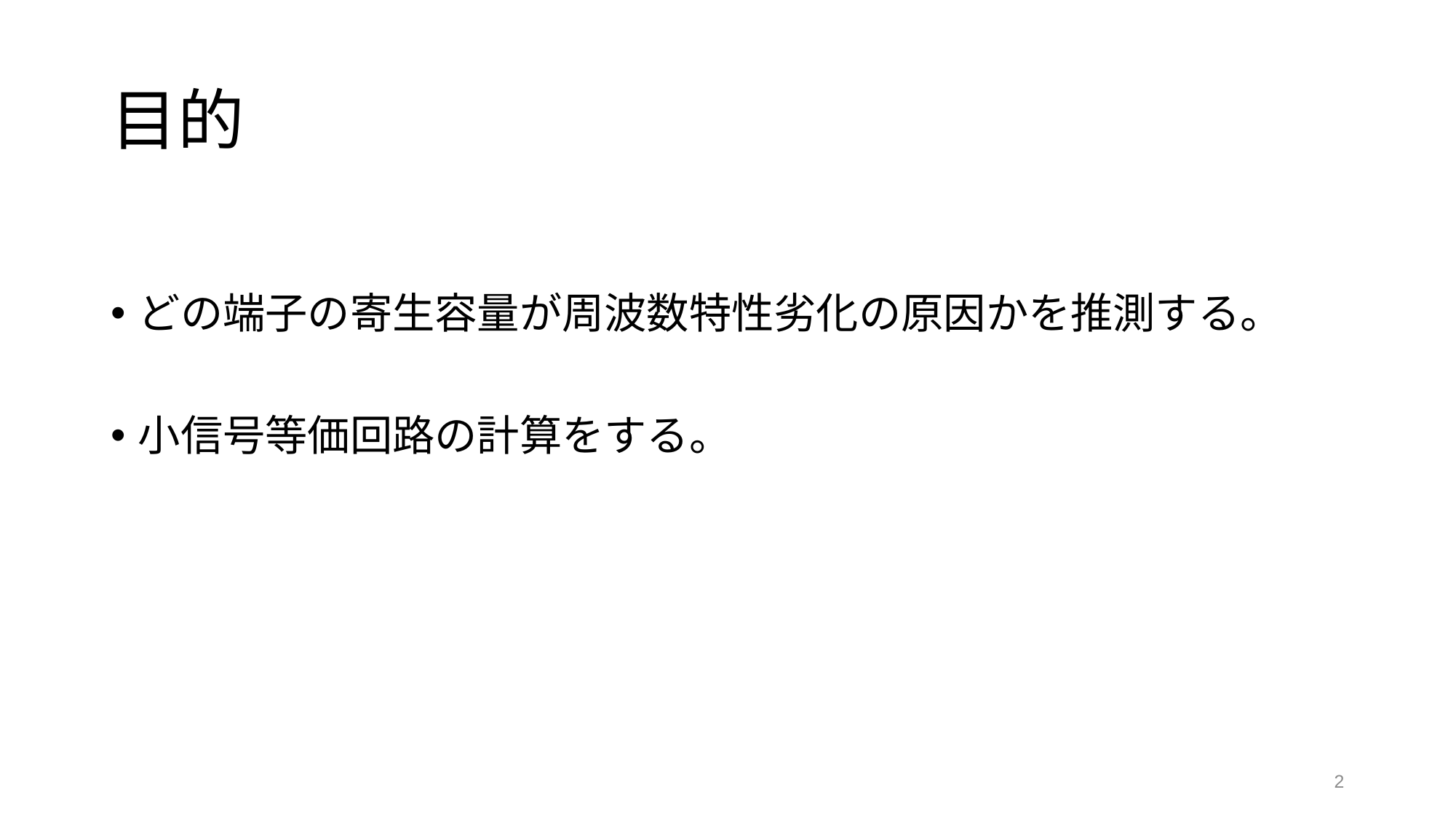

# 目的
どの端子の寄生容量が周波数特性劣化の原因かを推測する。

小信号等価回路の計算をする。
2